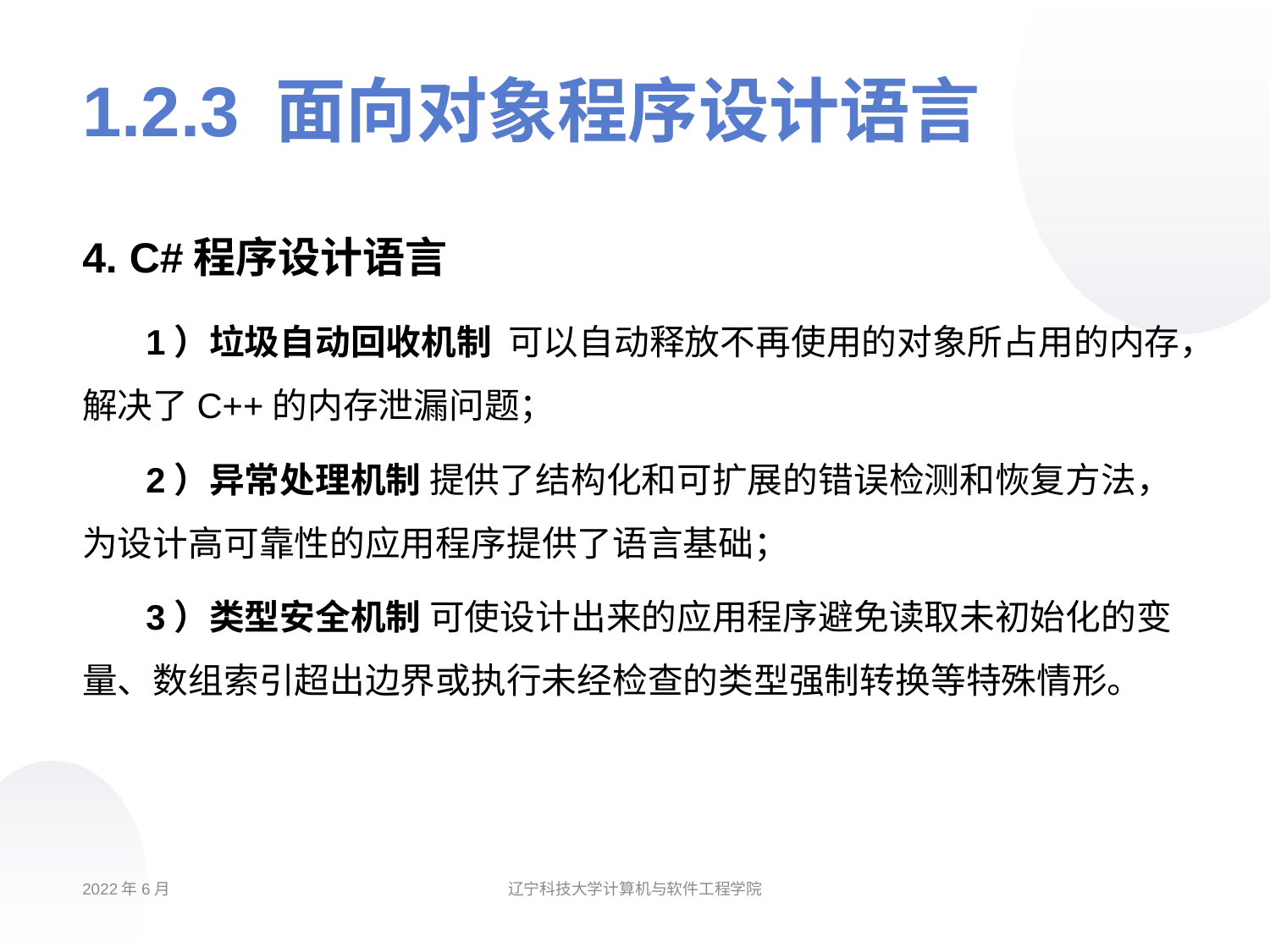

# 1.2.3 面向对象程序设计语言
4. C#程序设计语言
1）垃圾自动回收机制  可以自动释放不再使用的对象所占用的内存，解决了C++的内存泄漏问题；
2）异常处理机制 提供了结构化和可扩展的错误检测和恢复方法，为设计高可靠性的应用程序提供了语言基础；
3）类型安全机制 可使设计出来的应用程序避免读取未初始化的变量、数组索引超出边界或执行未经检查的类型强制转换等特殊情形。

2022年6月
辽宁科技大学计算机与软件工程学院
114